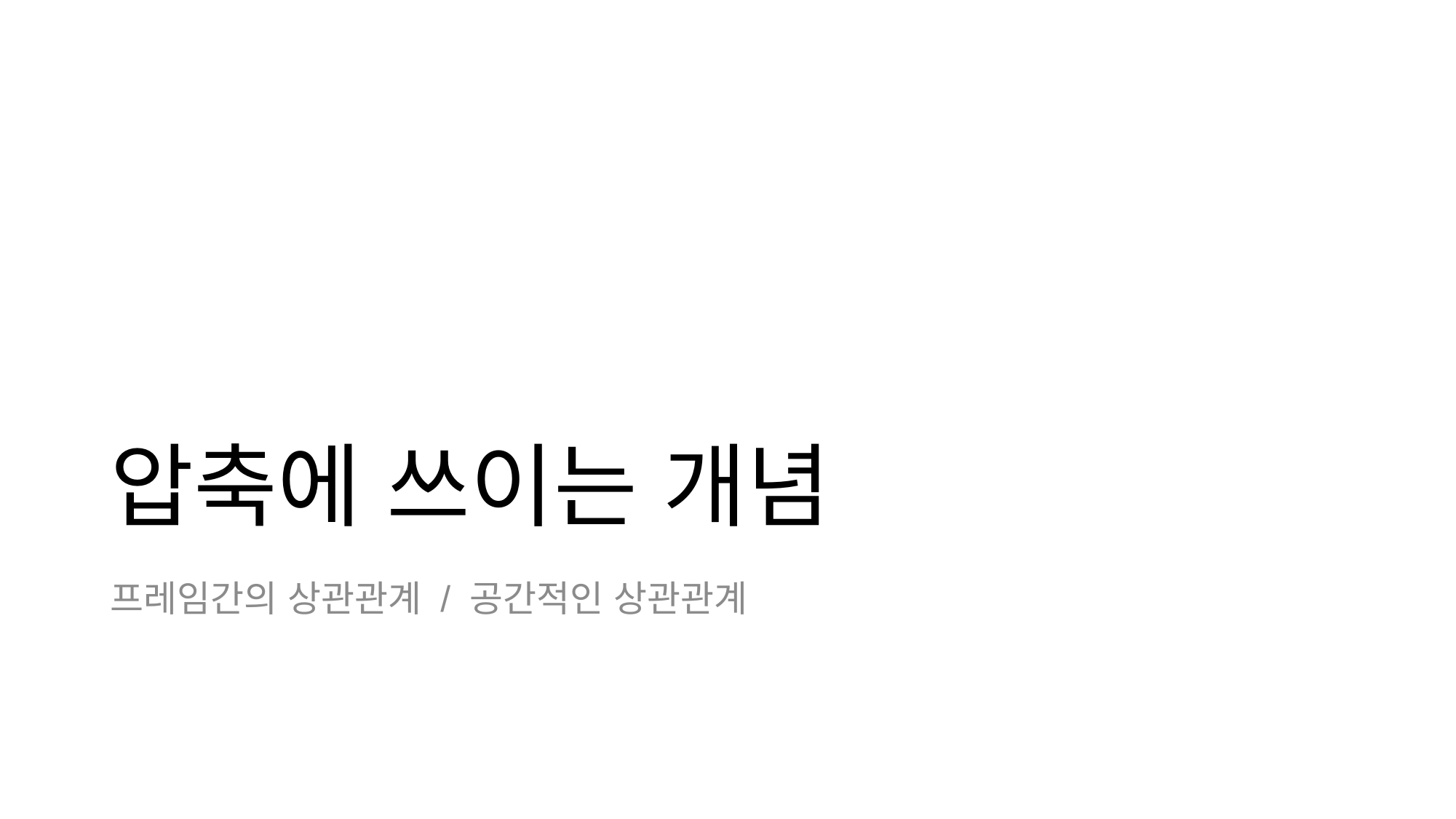

# 압축에 쓰이는 개념
프레임간의 상관관계 / 공간적인 상관관계